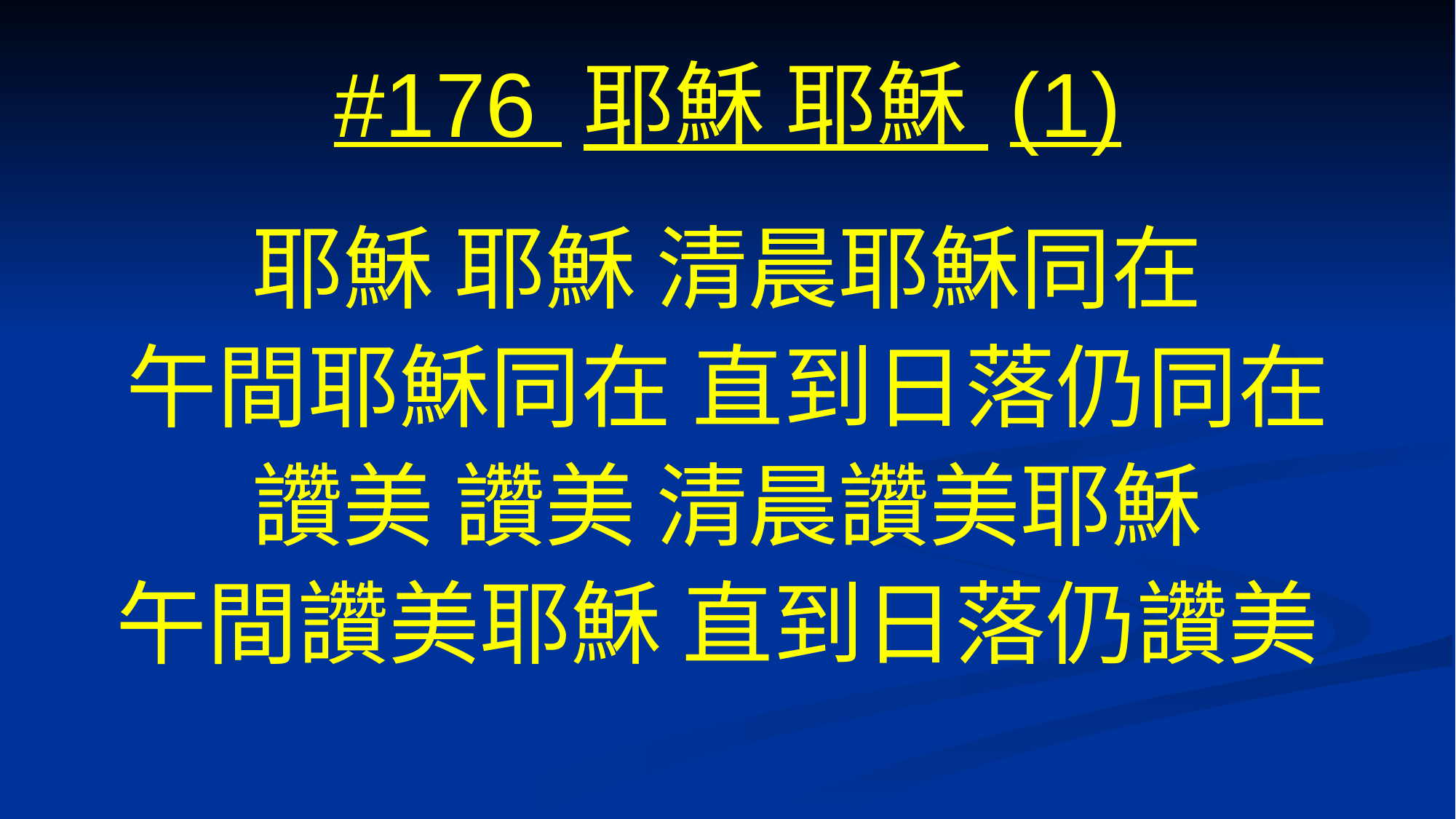

# #176 耶穌 耶穌 (1)
耶穌 耶穌 清晨耶穌同在
午間耶穌同在 直到日落仍同在
讚美 讚美 清晨讚美耶穌
午間讚美耶穌 直到日落仍讚美